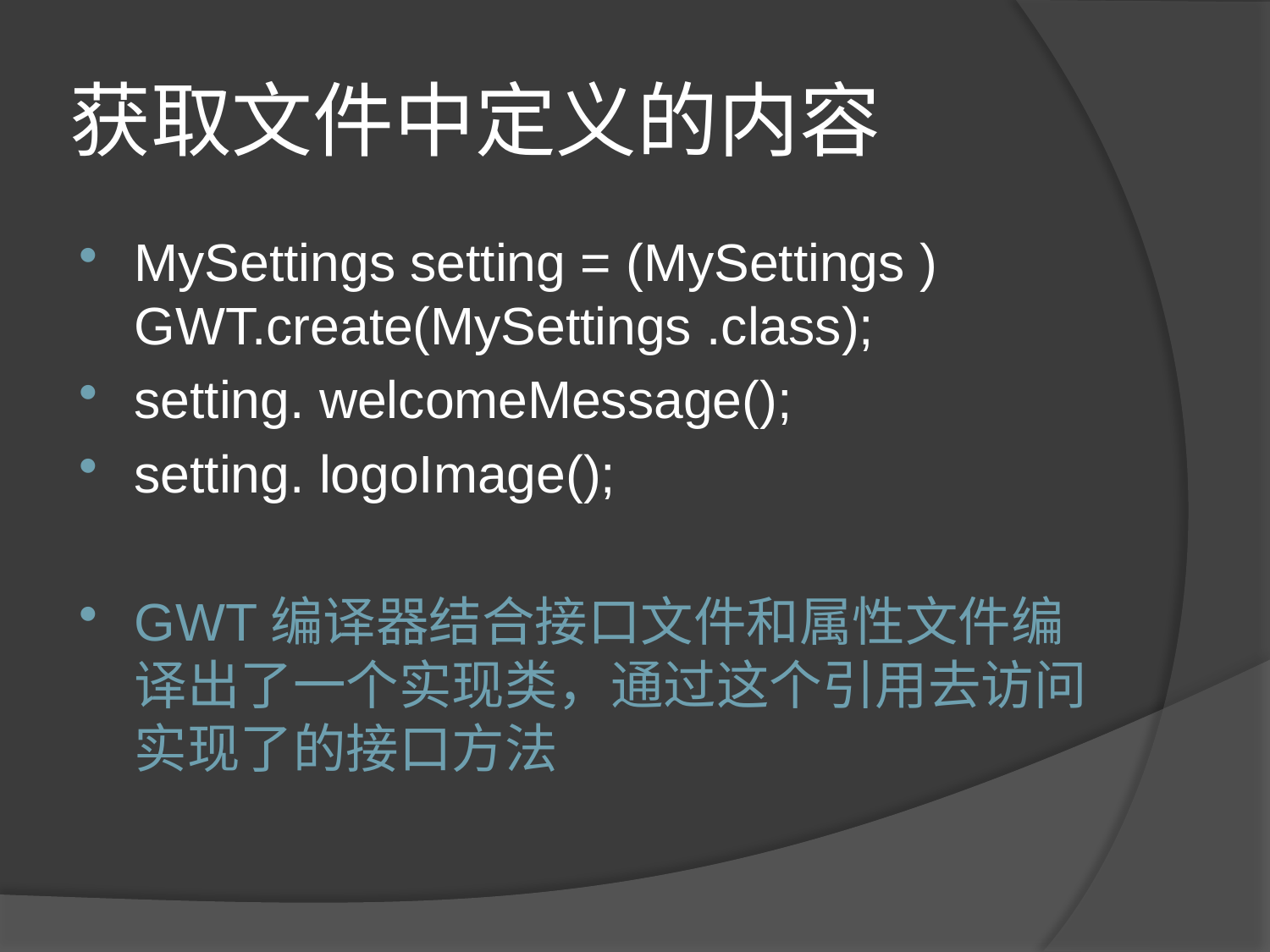

# 获取文件中定义的内容
MySettings setting = (MySettings ) GWT.create(MySettings .class);
setting. welcomeMessage();
setting. logoImage();

GWT编译器结合接口文件和属性文件编译出了一个实现类，通过这个引用去访问实现了的接口方法